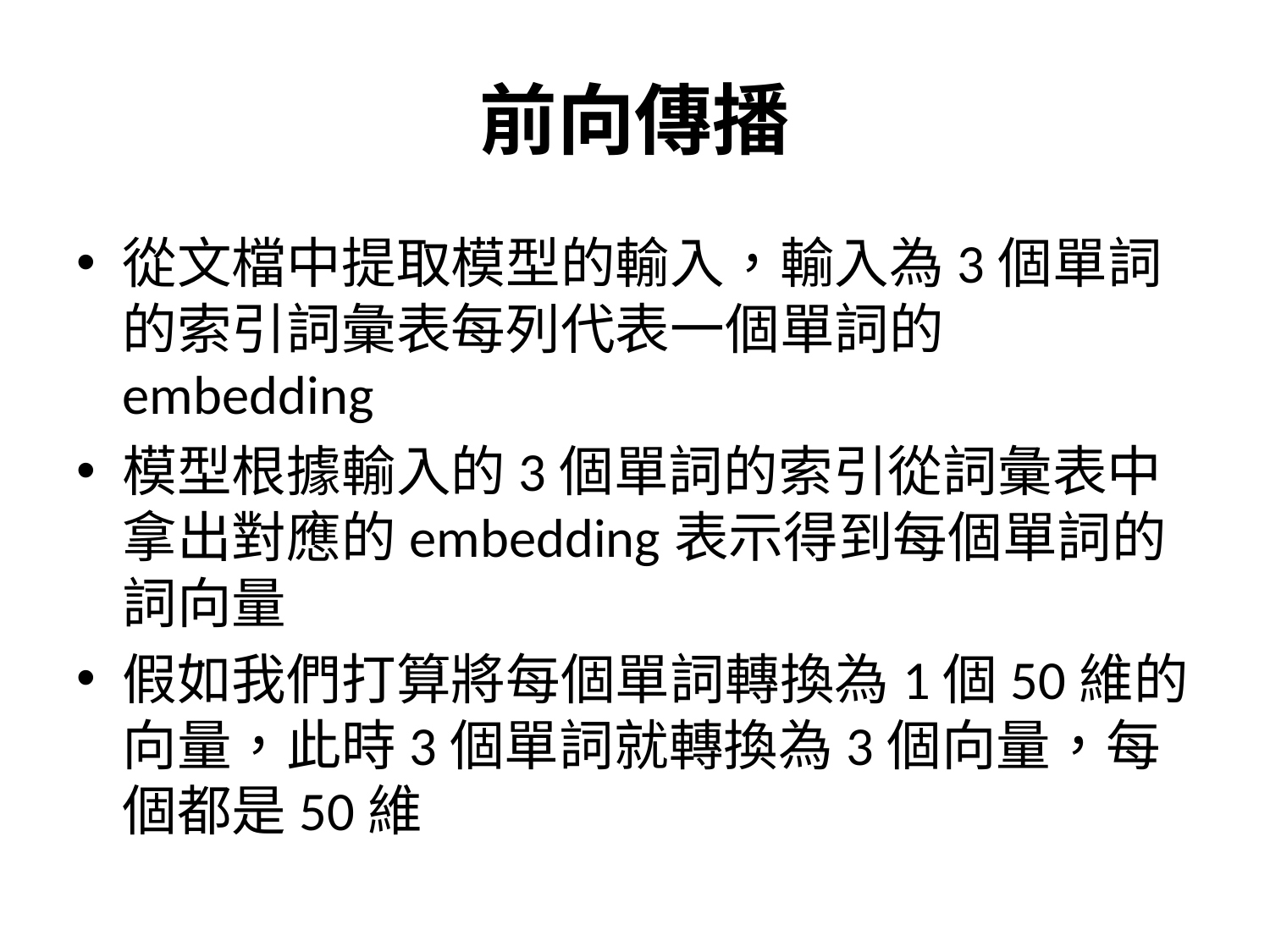

# 前向傳播
從文檔中提取模型的輸入，輸入為3個單詞的索引詞彙表每列代表一個單詞的embedding
模型根據輸入的3個單詞的索引從詞彙表中拿出對應的embedding表示得到每個單詞的詞向量
假如我們打算將每個單詞轉換為1個50維的向量，此時3個單詞就轉換為3個向量，每個都是50維